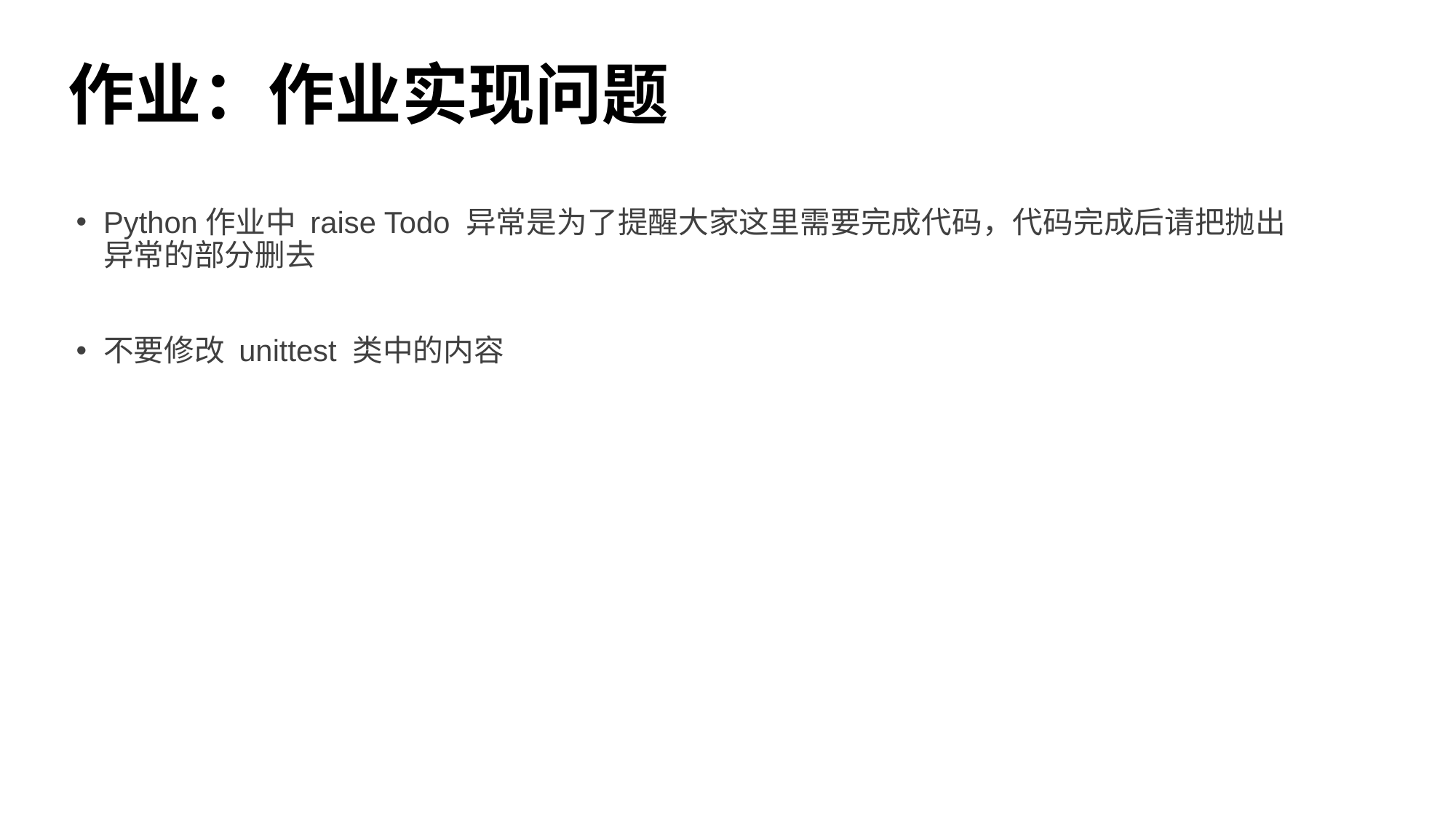

# 作业：作业实现问题

Python作业中 raise Todo 异常是为了提醒大家这里需要完成代码，代码完成后请把抛出异常的部分删去

不要修改 unittest 类中的内容